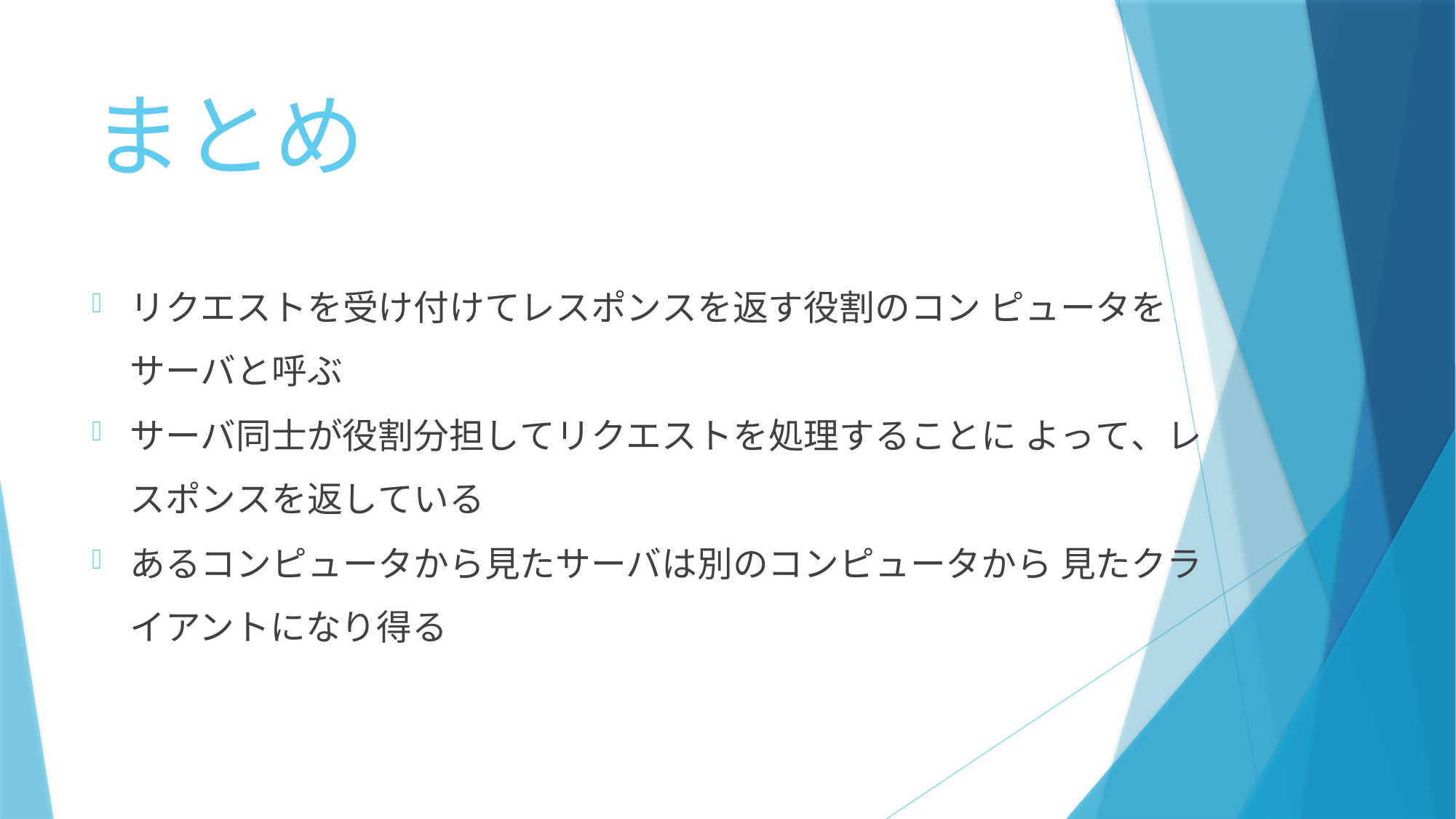

# まとめ
リクエストを受け付けてレスポンスを返す役割のコン ピュータをサーバと呼ぶ
サーバ同士が役割分担してリクエストを処理することに よって、レスポンスを返している
あるコンピュータから見たサーバは別のコンピュータから 見たクライアントになり得る